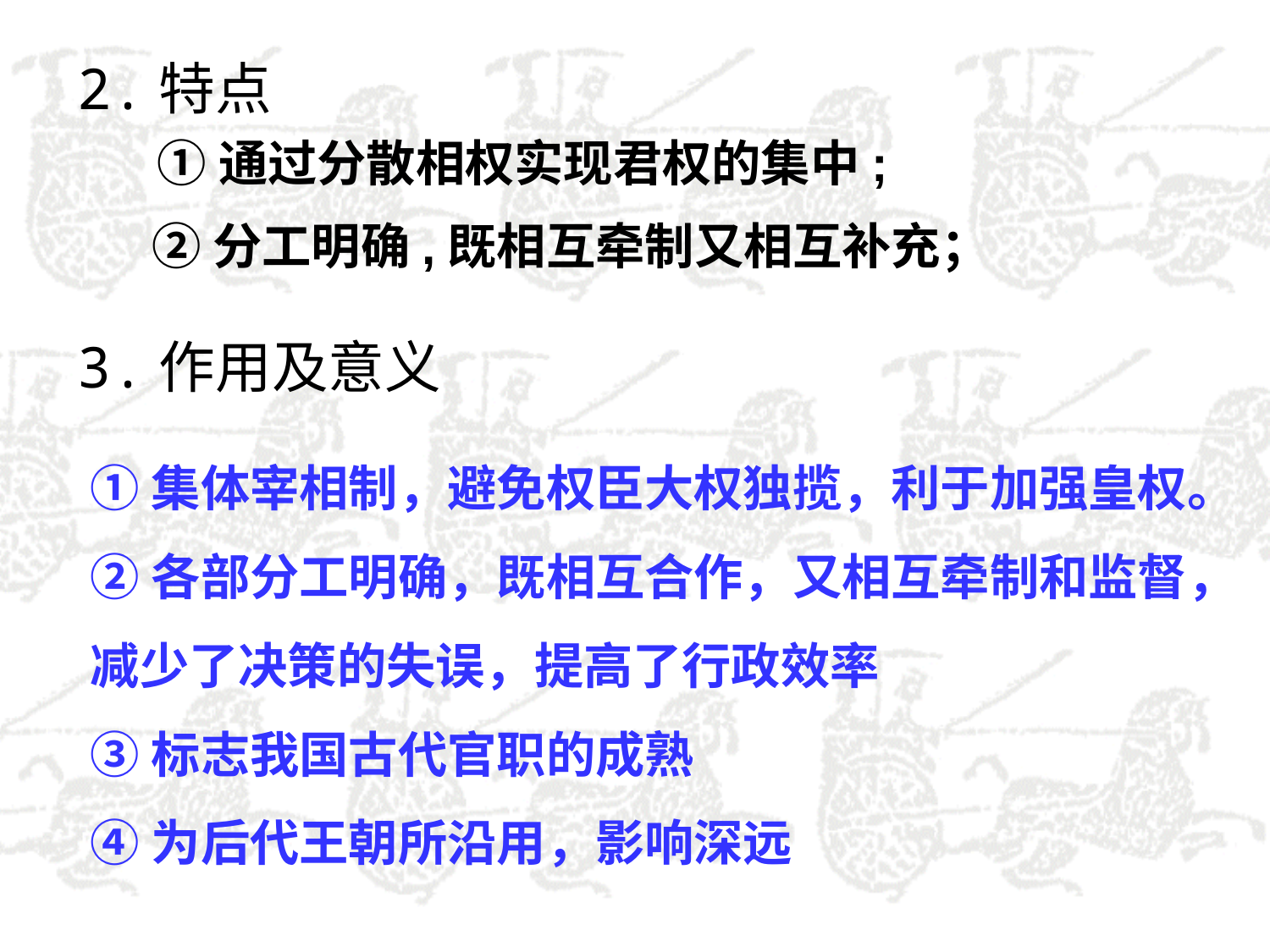

2.特点
①通过分散相权实现君权的集中;
②分工明确,既相互牵制又相互补充；
3.作用及意义
①集体宰相制，避免权臣大权独揽，利于加强皇权。
②各部分工明确，既相互合作，又相互牵制和监督，
减少了决策的失误，提高了行政效率
③标志我国古代官职的成熟
④为后代王朝所沿用，影响深远